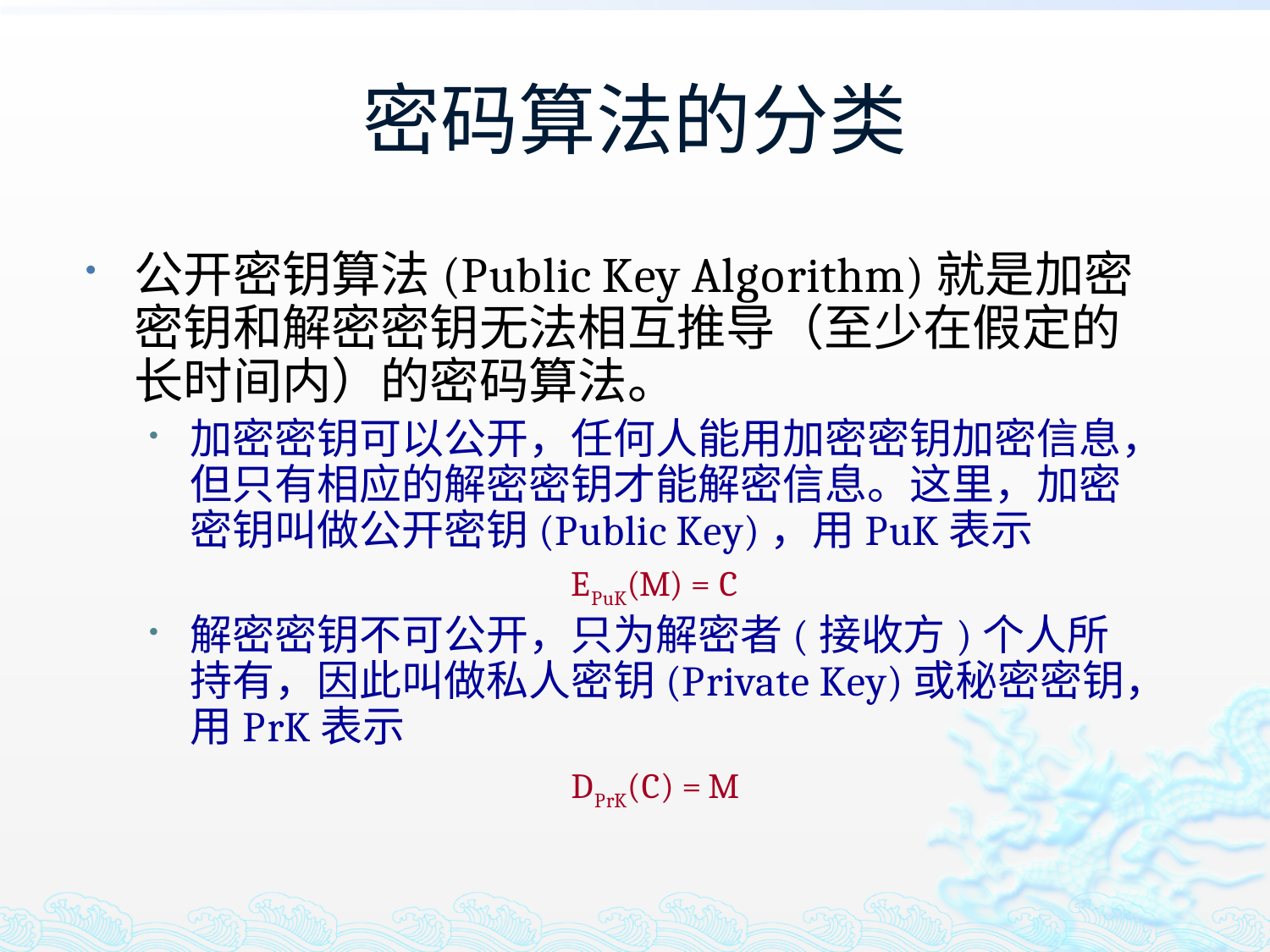

# 密码算法的分类
公开密钥算法(Public Key Algorithm)就是加密密钥和解密密钥无法相互推导（至少在假定的长时间内）的密码算法。
加密密钥可以公开，任何人能用加密密钥加密信息，但只有相应的解密密钥才能解密信息。这里，加密密钥叫做公开密钥(Public Key)，用PuK表示
				EPuK(M) = C
解密密钥不可公开，只为解密者(接收方)个人所持有，因此叫做私人密钥(Private Key)或秘密密钥，用PrK表示
				DPrK(C) = M